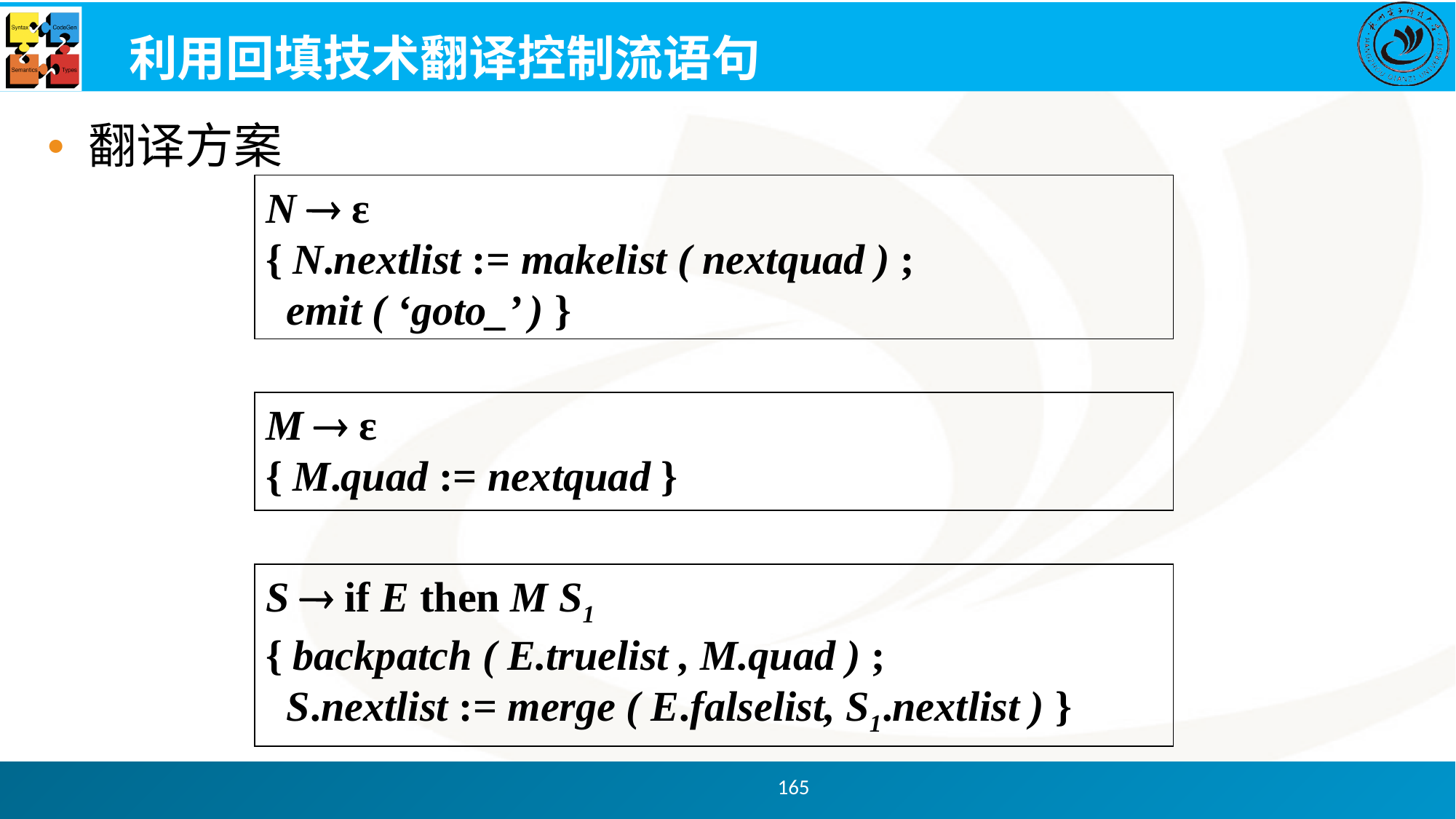

# 利用回填技术翻译控制流语句
翻译方案
N → ε
{ N.nextlist := makelist ( nextquad ) ;
  emit ( ‘goto_’ ) }
M → ε
{ M.quad := nextquad }
S → if E then M S1
{ backpatch ( E.truelist , M.quad ) ;
  S.nextlist := merge ( E.falselist, S1.nextlist ) }
165